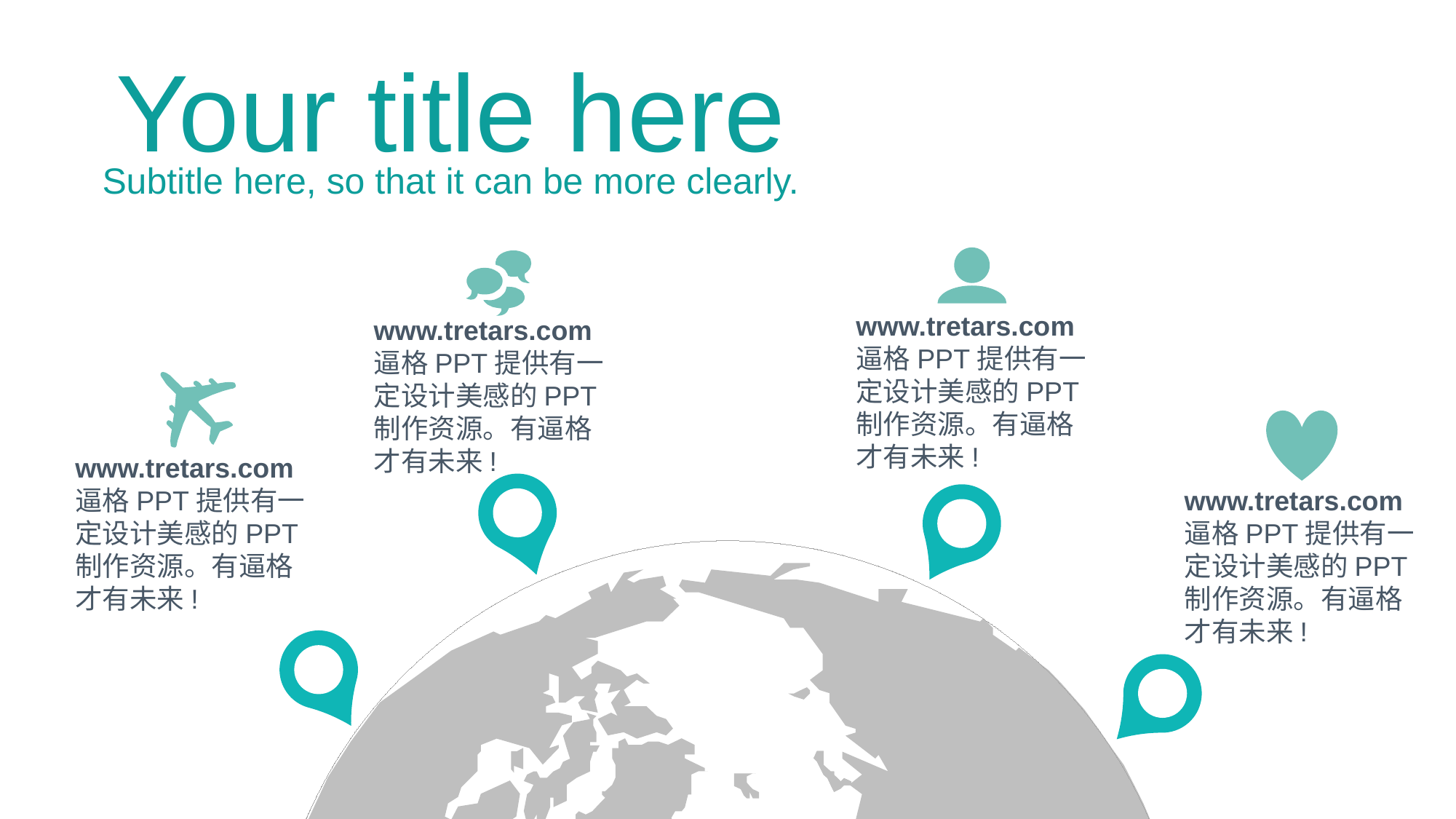

Your title here
Subtitle here, so that it can be more clearly.

www.tretars.com
逼格PPT提供有一定设计美感的PPT制作资源。有逼格才有未来!
www.tretars.com
逼格PPT提供有一定设计美感的PPT制作资源。有逼格才有未来!

www.tretars.com
逼格PPT提供有一定设计美感的PPT制作资源。有逼格才有未来!

www.tretars.com
逼格PPT提供有一定设计美感的PPT制作资源。有逼格才有未来!